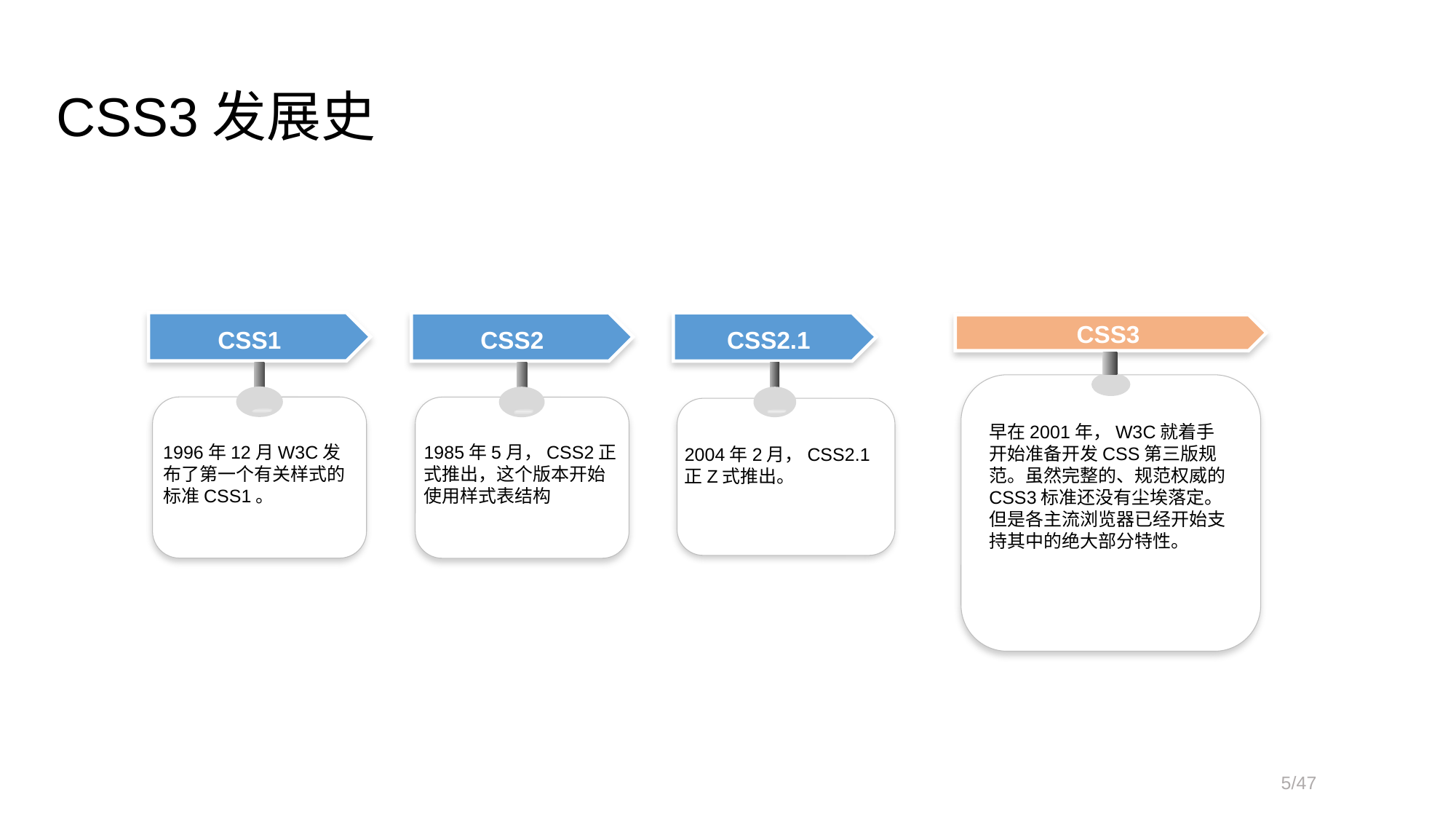

CSS3发展史

CSS1

1996年12月W3C发布了第一个有关样式的标准CSS1。

CSS2

1985年5月，CSS2正式推出，这个版本开始使用样式表结构

CSS2.1

2004年2月，CSS2.1正Z式推出。
CSS3

早在2001年，W3C就着手开始准备开发CSS第三版规范。虽然完整的、规范权威的CSS3标准还没有尘埃落定。但是各主流浏览器已经开始支持其中的绝大部分特性。
                         5/47